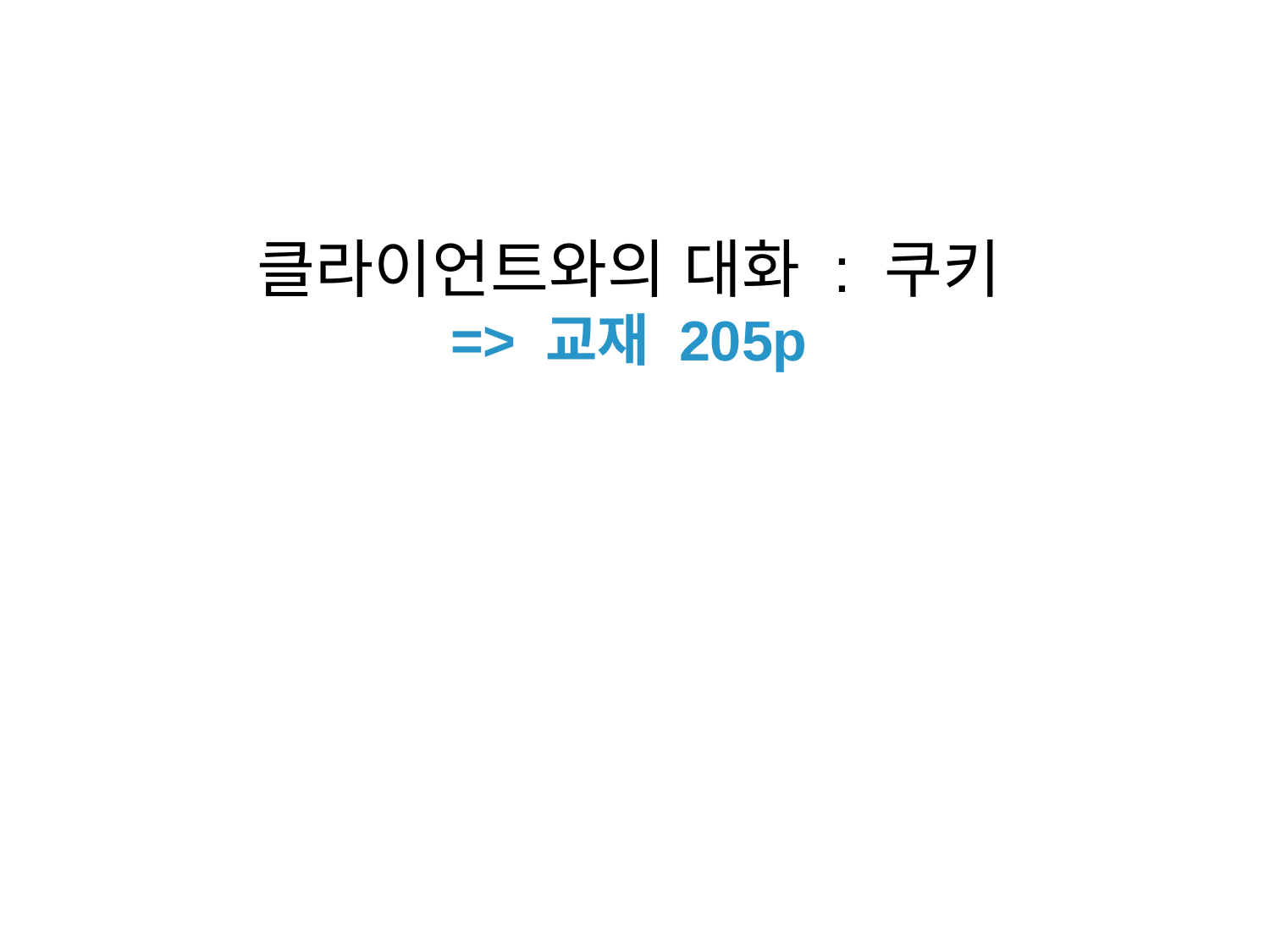

# 클라이언트와의 대화 : 쿠키 => 교재 205p